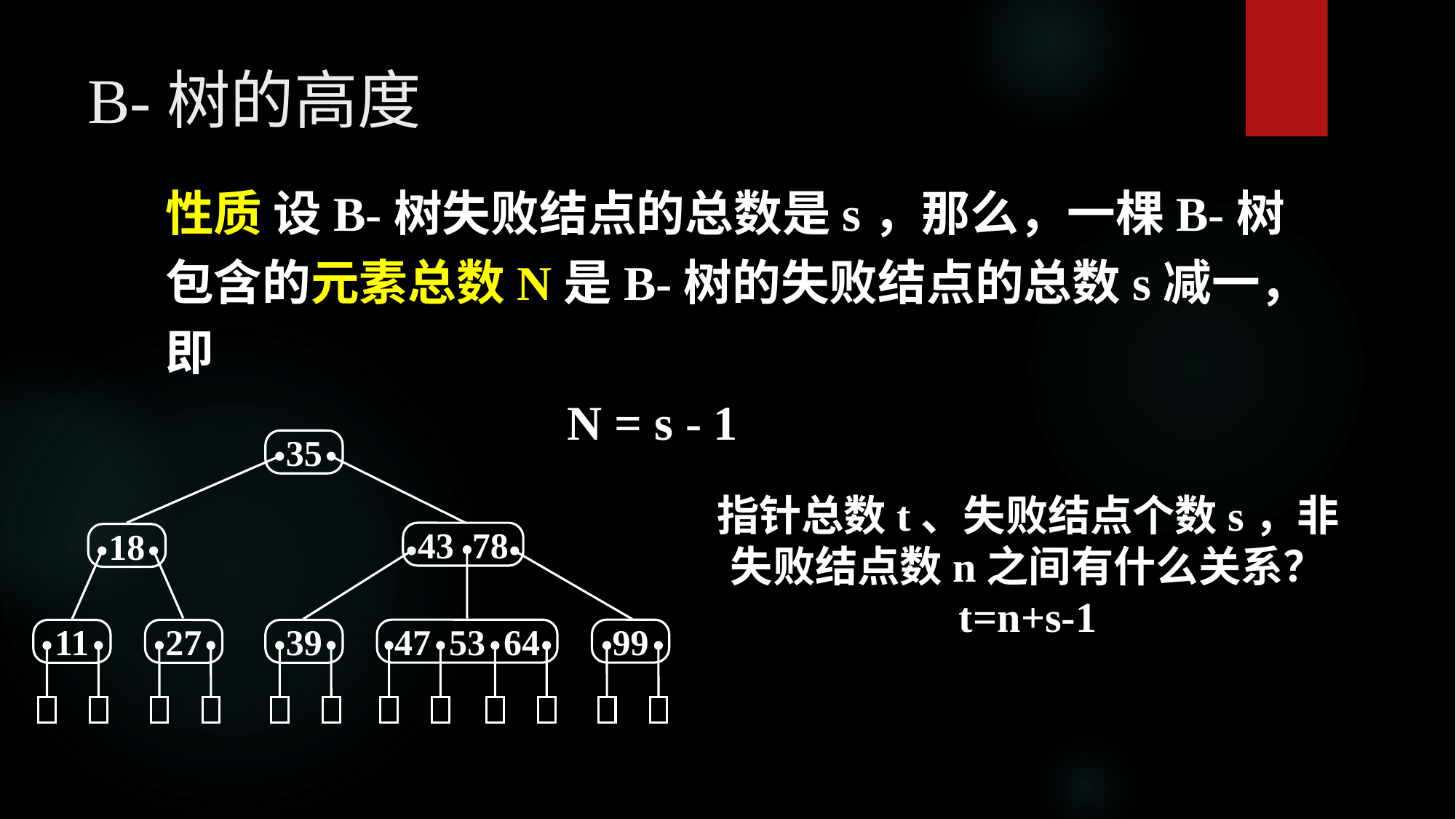

B-树的高度
性质 设B-树失败结点的总数是s，那么，一棵B-树包含的元素总数N是B-树的失败结点的总数s减一，即
                                 N = s - 1
35

43  78
18

47  53  64
99
11
27
39

指针总数t、失败结点个数s，非失败结点数n之间有什么关系？
t=n+s-1